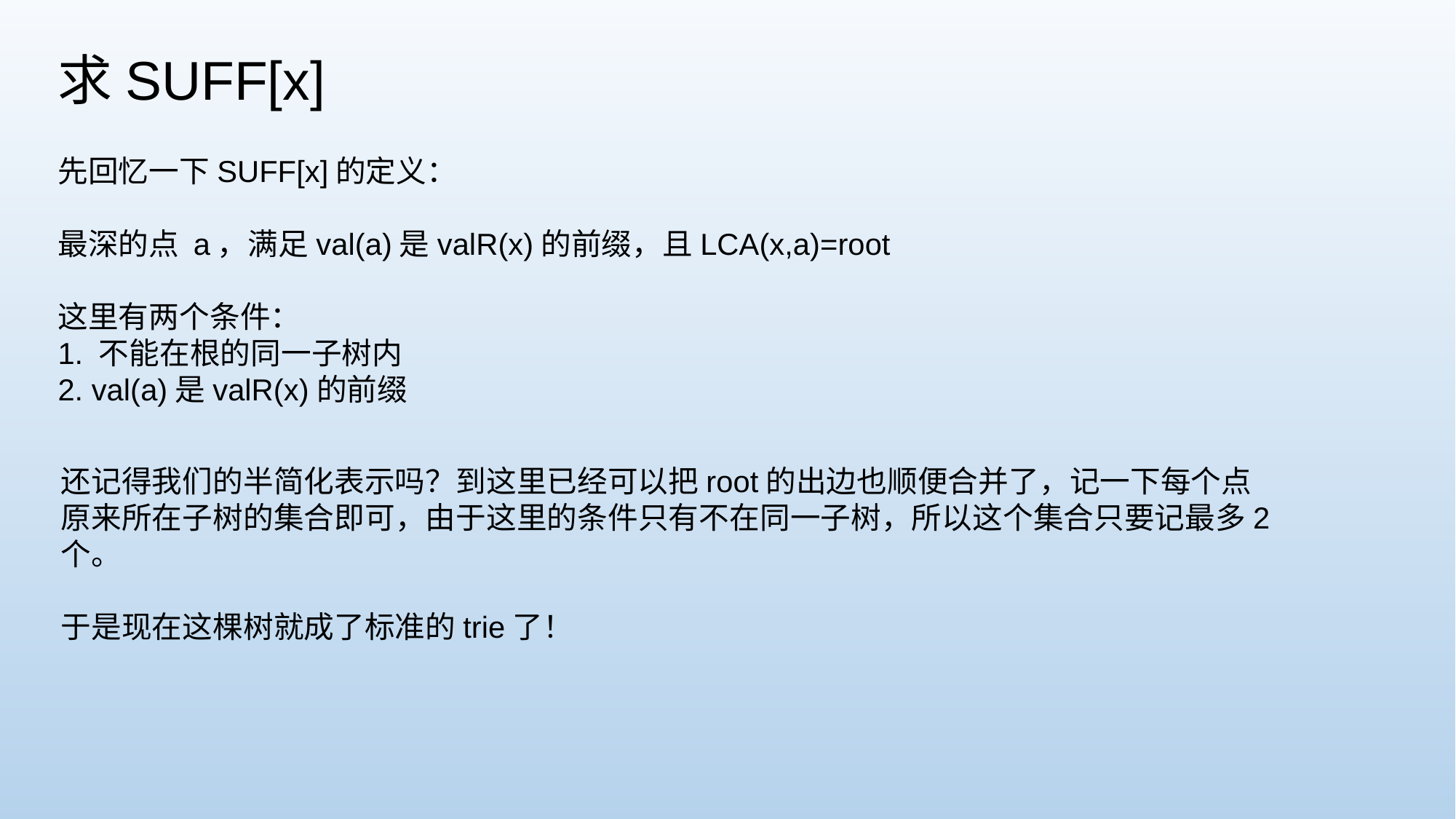

求SUFF[x]
先回忆一下SUFF[x]的定义：

最深的点 a，满足val(a)是valR(x)的前缀，且LCA(x,a)=root

这里有两个条件：
1. 不能在根的同一子树内
2. val(a)是valR(x)的前缀
还记得我们的半简化表示吗？到这里已经可以把root的出边也顺便合并了，记一下每个点原来所在子树的集合即可，由于这里的条件只有不在同一子树，所以这个集合只要记最多2个。

于是现在这棵树就成了标准的trie了！